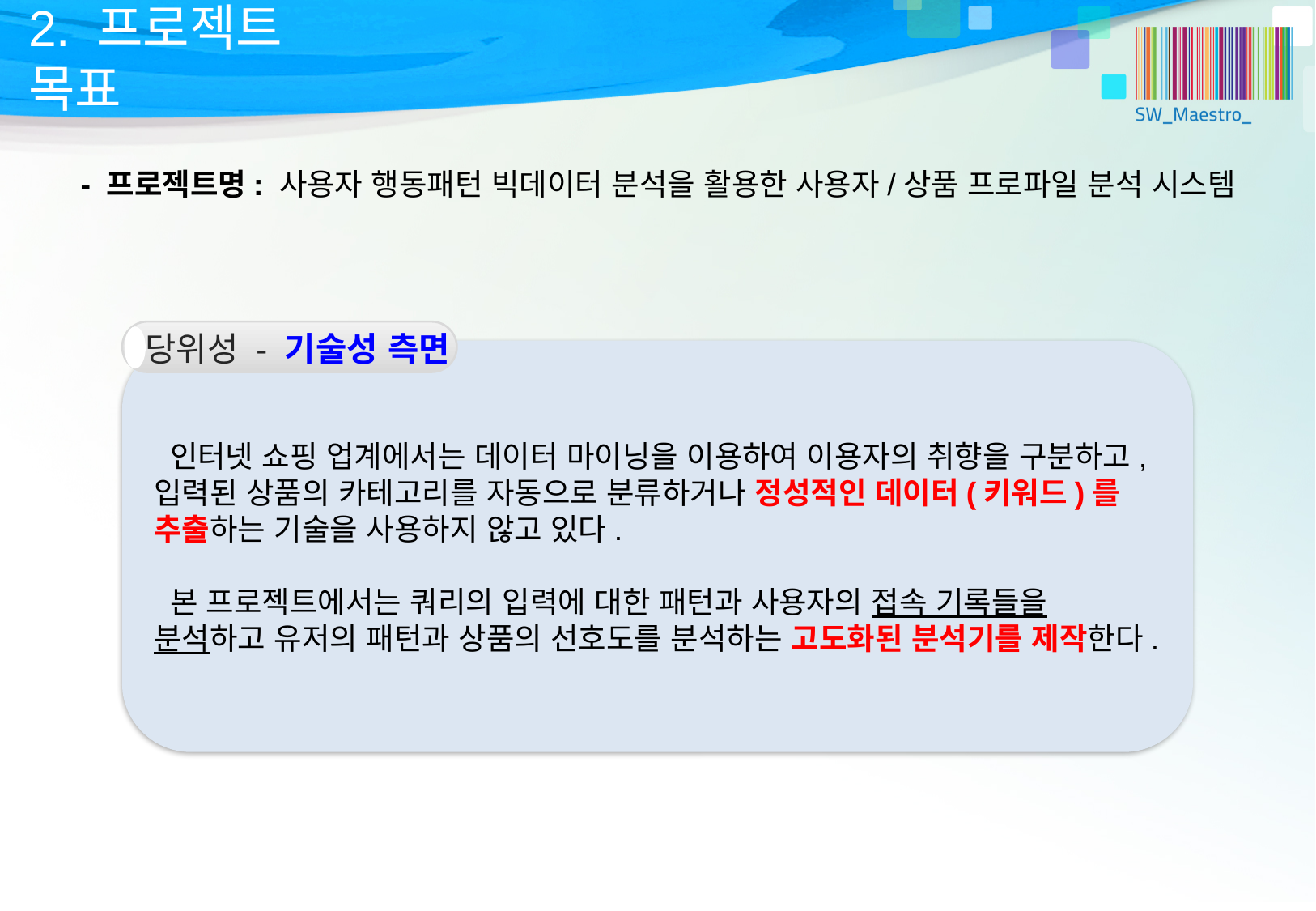

2. 프로젝트 목표
- 프로젝트명: 사용자 행동패턴 빅데이터 분석을 활용한 사용자/상품 프로파일 분석 시스템

당위성 - 기술성 측면

 인터넷 쇼핑 업계에서는 데이터 마이닝을 이용하여 이용자의 취향을 구분하고, 입력된 상품의 카테고리를 자동으로 분류하거나 정성적인 데이터(키워드)를 추출하는 기술을 사용하지 않고 있다.

 본 프로젝트에서는 쿼리의 입력에 대한 패턴과 사용자의 접속 기록들을 분석하고 유저의 패턴과 상품의 선호도를 분석하는 고도화된 분석기를 제작한다.